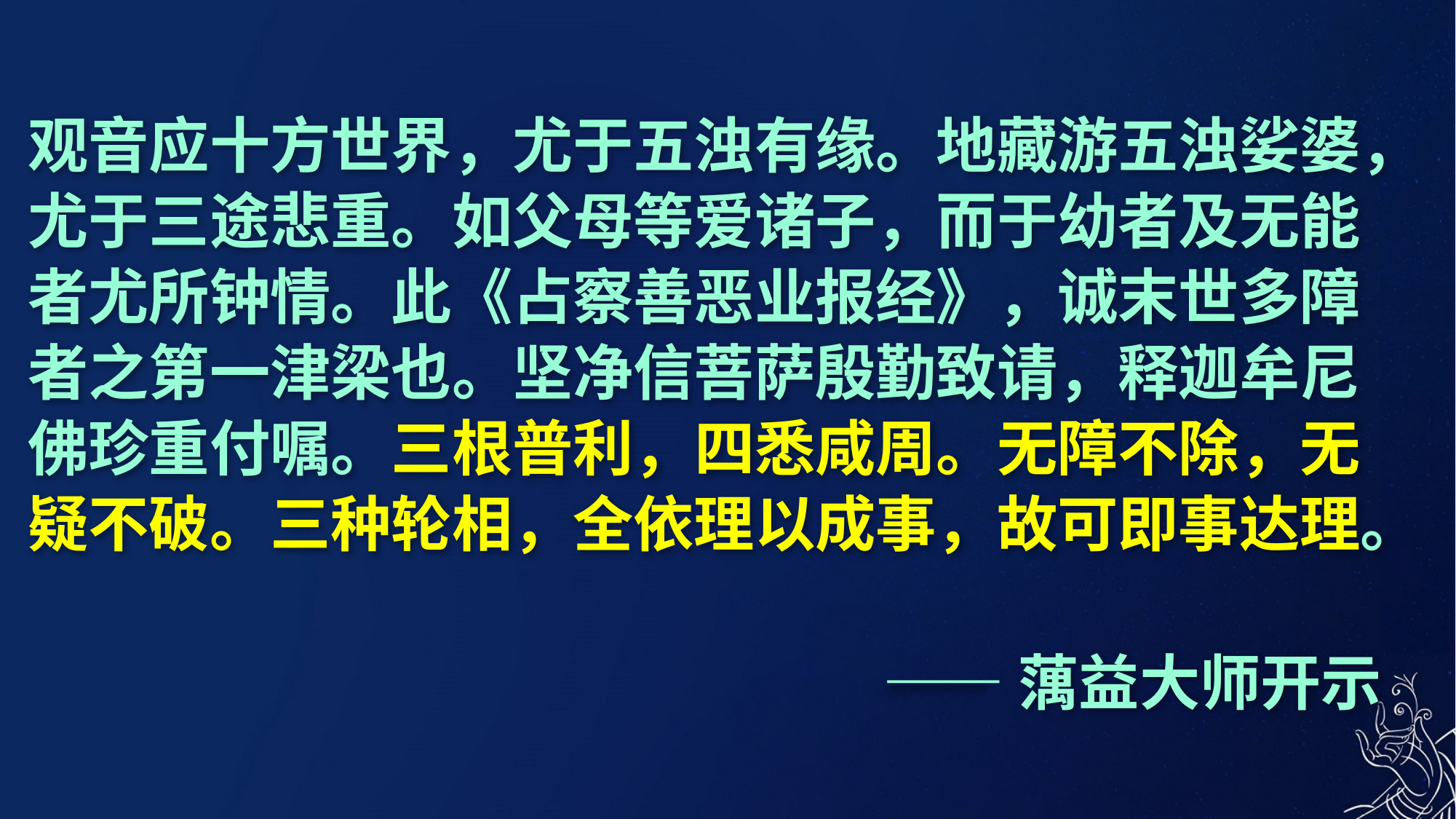

观音应十方世界，尤于五浊有缘。地藏游五浊娑婆，尤于三途悲重。如父母等爱诸子，而于幼者及无能者尤所钟情。此《占察善恶业报经》，诚末世多障者之第一津梁也。坚净信菩萨殷勤致请，释迦牟尼佛珍重付嘱。三根普利，四悉咸周。无障不除，无疑不破。三种轮相，全依理以成事，故可即事达理。
——蕅益大师开示